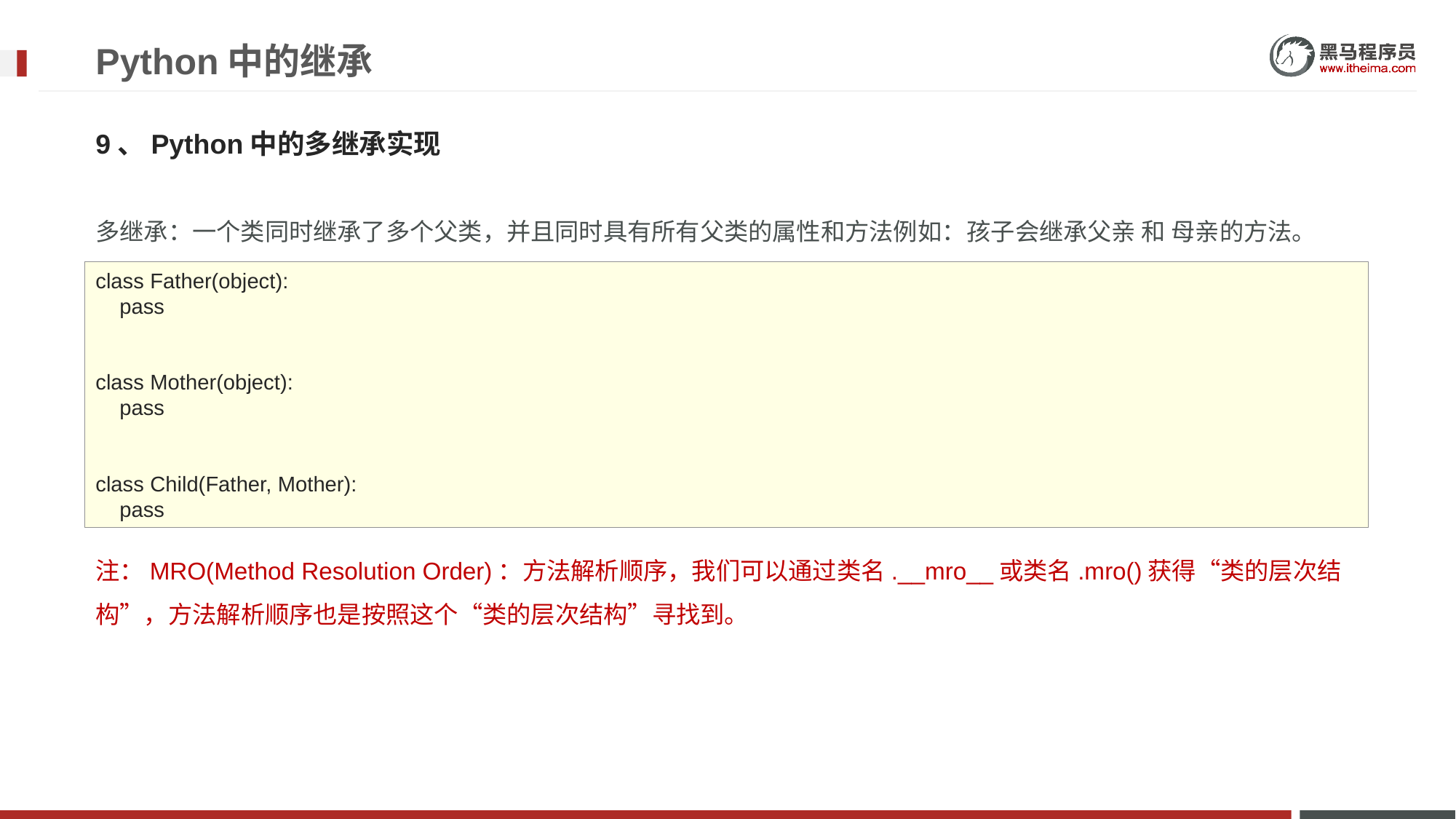

# Python中的继承
9、Python中的多继承实现
多继承：一个类同时继承了多个父类，并且同时具有所有父类的属性和方法例如：孩子会继承父亲 和 母亲的方法。

注：MRO(Method Resolution Order)：方法解析顺序，我们可以通过类名.__mro__或类名.mro()获得“类的层次结构”，方法解析顺序也是按照这个“类的层次结构”寻找到。
class Father(object):
    pass

class Mother(object):
    pass

class Child(Father, Mother):
    pass